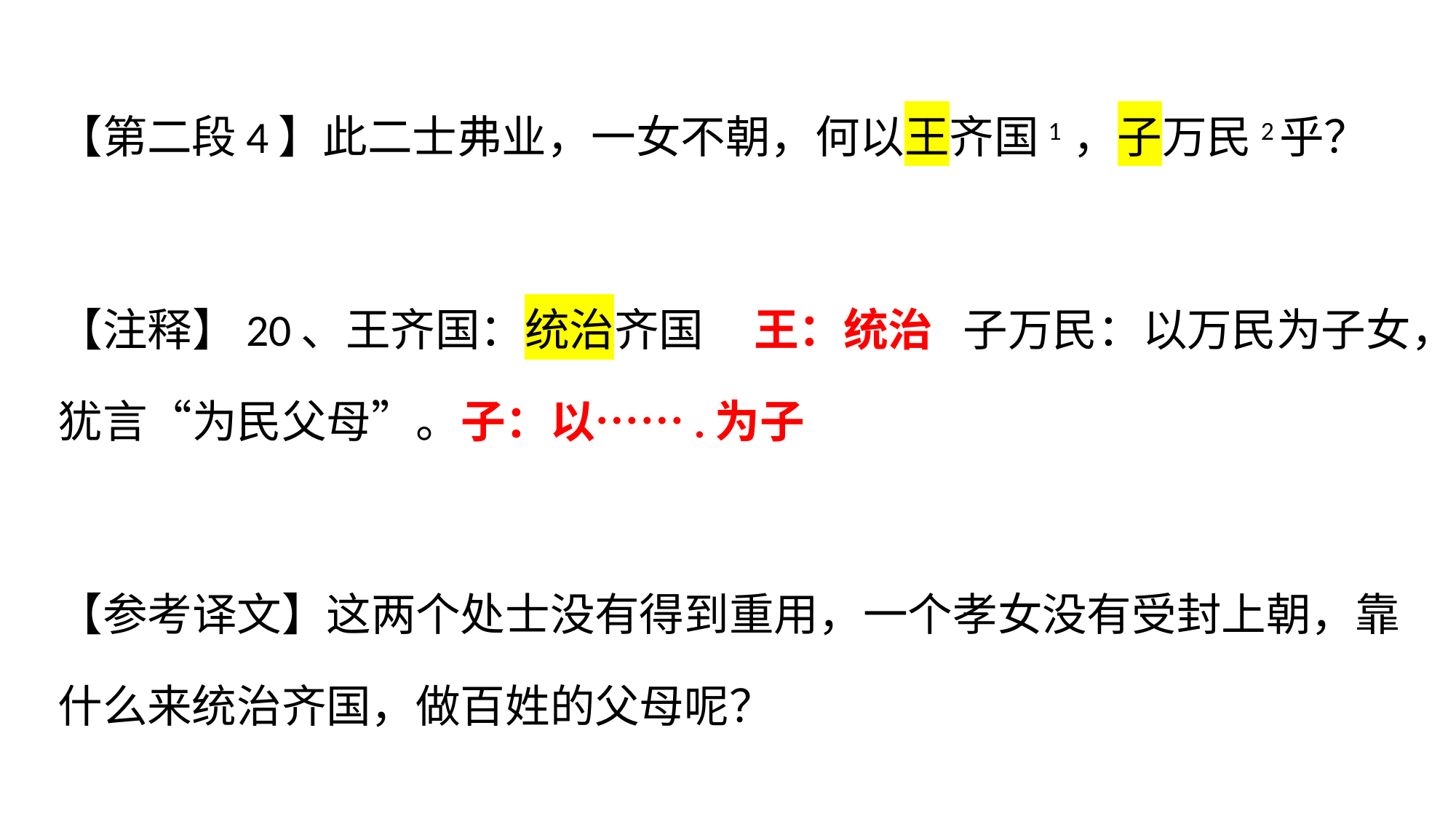

【第二段4】此二士弗业，一女不朝，何以王齐国1 ，子万民2乎？

【注释】20、王齐国：统治齐国     王：统治   子万民：以万民为子女，犹言“为民父母”。子：以…….为子

【参考译文】这两个处士没有得到重用，一个孝女没有受封上朝，靠什么来统治齐国，做百姓的父母呢？